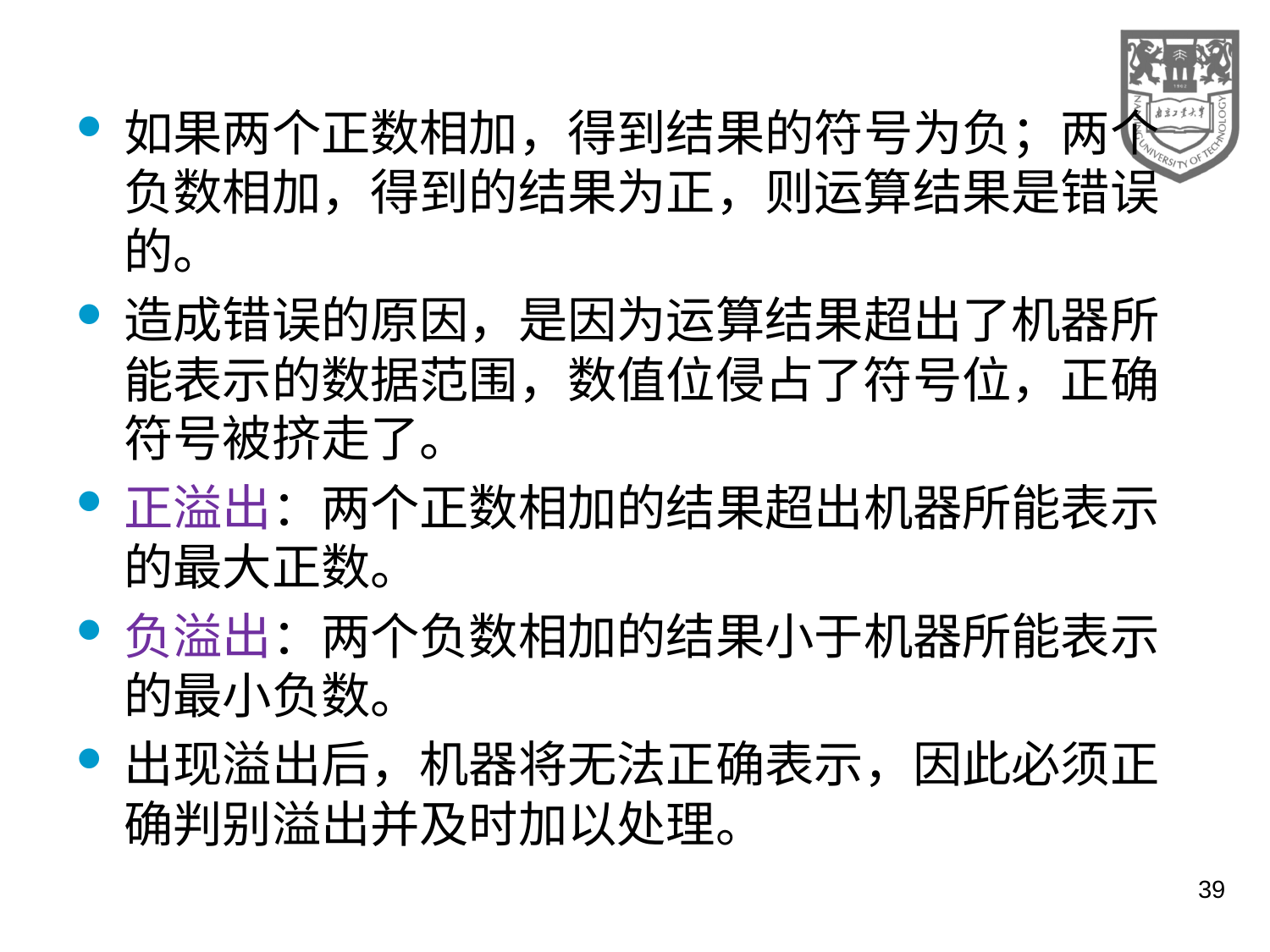

如果两个正数相加，得到结果的符号为负；两个负数相加，得到的结果为正，则运算结果是错误的。
造成错误的原因，是因为运算结果超出了机器所能表示的数据范围，数值位侵占了符号位，正确符号被挤走了。
正溢出：两个正数相加的结果超出机器所能表示的最大正数。
负溢出：两个负数相加的结果小于机器所能表示的最小负数。
出现溢出后，机器将无法正确表示，因此必须正确判别溢出并及时加以处理。
39